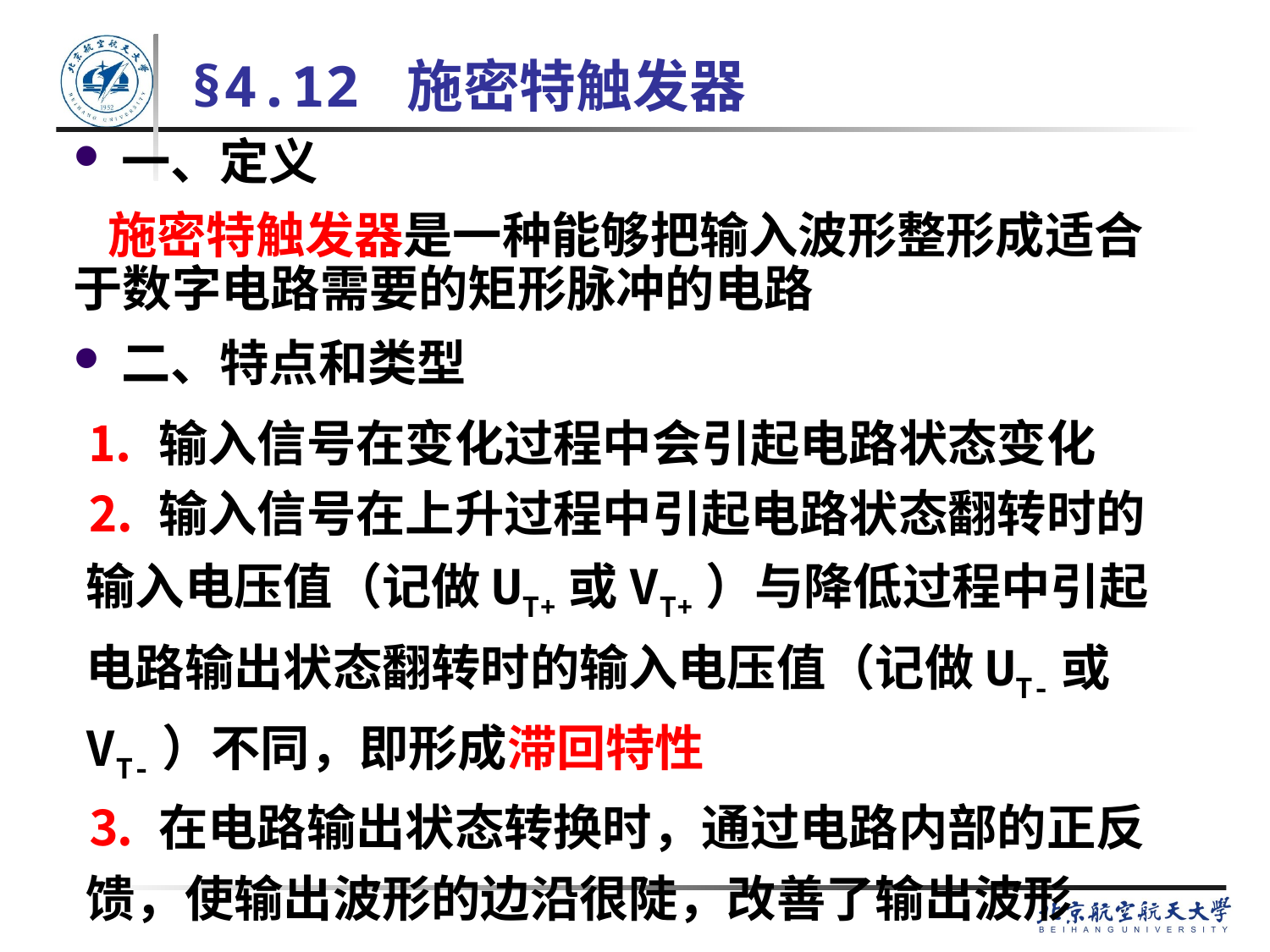

# §4.12 施密特触发器
一、定义
  施密特触发器是一种能够把输入波形整形成适合于数字电路需要的矩形脉冲的电路
二、特点和类型

⒈ 输入信号在变化过程中会引起电路状态变化
⒉ 输入信号在上升过程中引起电路状态翻转时的输入电压值（记做UT+或VT+）与降低过程中引起电路输出状态翻转时的输入电压值（记做UT-或VT-）不同，即形成滞回特性
⒊ 在电路输出状态转换时，通过电路内部的正反馈，使输出波形的边沿很陡，改善了输出波形
1